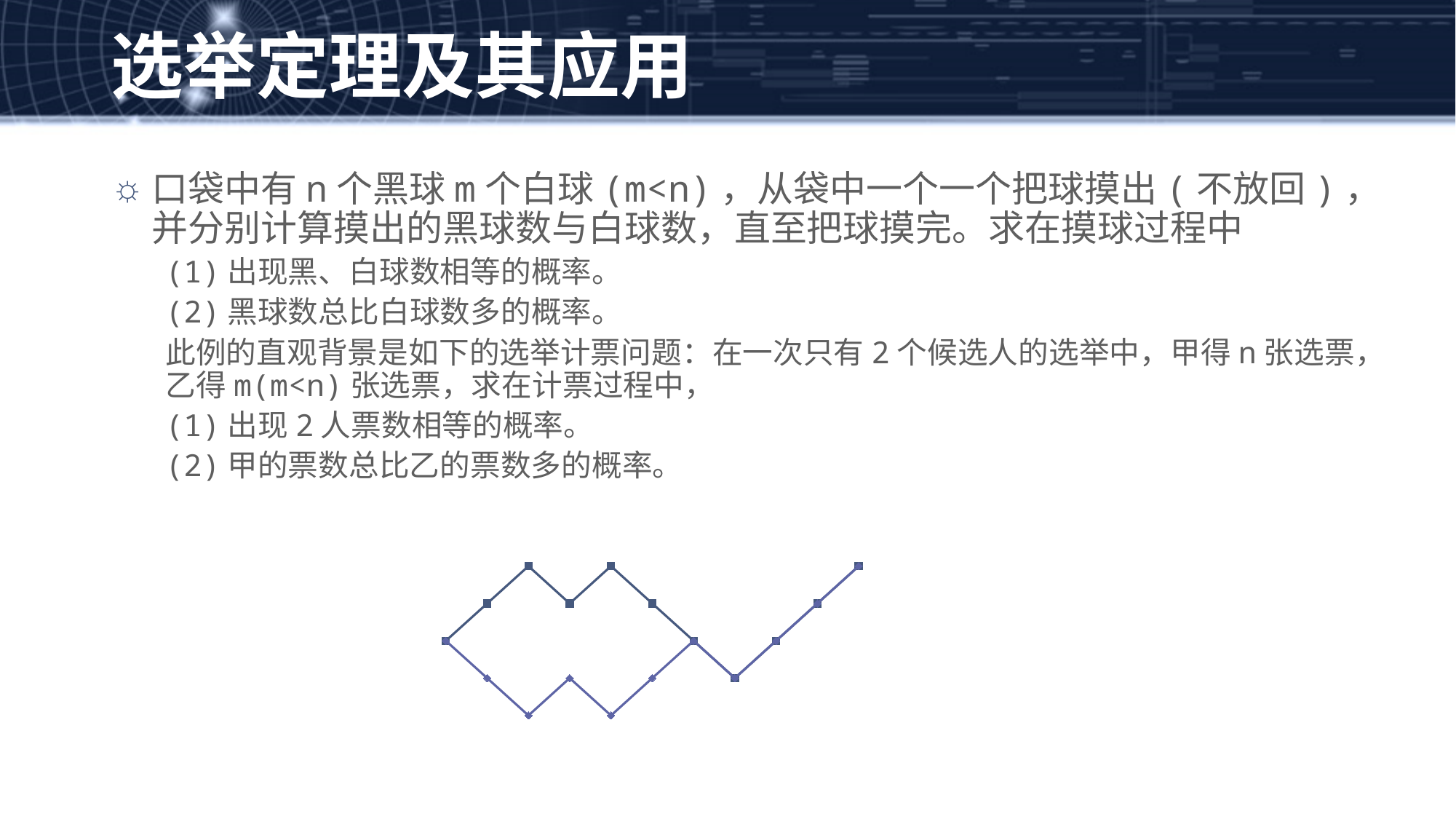

选举定理及其应用
口袋中有n个黑球m个白球(m<n)，从袋中一个一个把球摸出(不放回)，并分别计算摸出的黑球数与白球数，直至把球摸完。求在摸球过程中
(1)出现黑、白球数相等的概率。
(2)黑球数总比白球数多的概率。
此例的直观背景是如下的选举计票问题：在一次只有2个候选人的选举中，甲得n张选票，乙得m(m<n)张选票，求在计票过程中，
(1)出现2人票数相等的概率。
(2)甲的票数总比乙的票数多的概率。

### Chart

| Category | 列1 | 列2 |
|---|---|---|
| 0 | 0.0 | 0.0 |
| 1 | 1.0 | -1.0 |
| 2 | 2.0 | -2.0 |
| 3 | 1.0 | -1.0 |
| 4 | 2.0 | -2.0 |
| 5 | 1.0 | -1.0 |
| 6 | 0.0 | 0.0 |
| 7 | -1.0 | -1.0 |
| 8 | 0.0 | 0.0 |
| 9 | 1.0 | 1.0 |
| 10 | 2.0 | 2.0 |